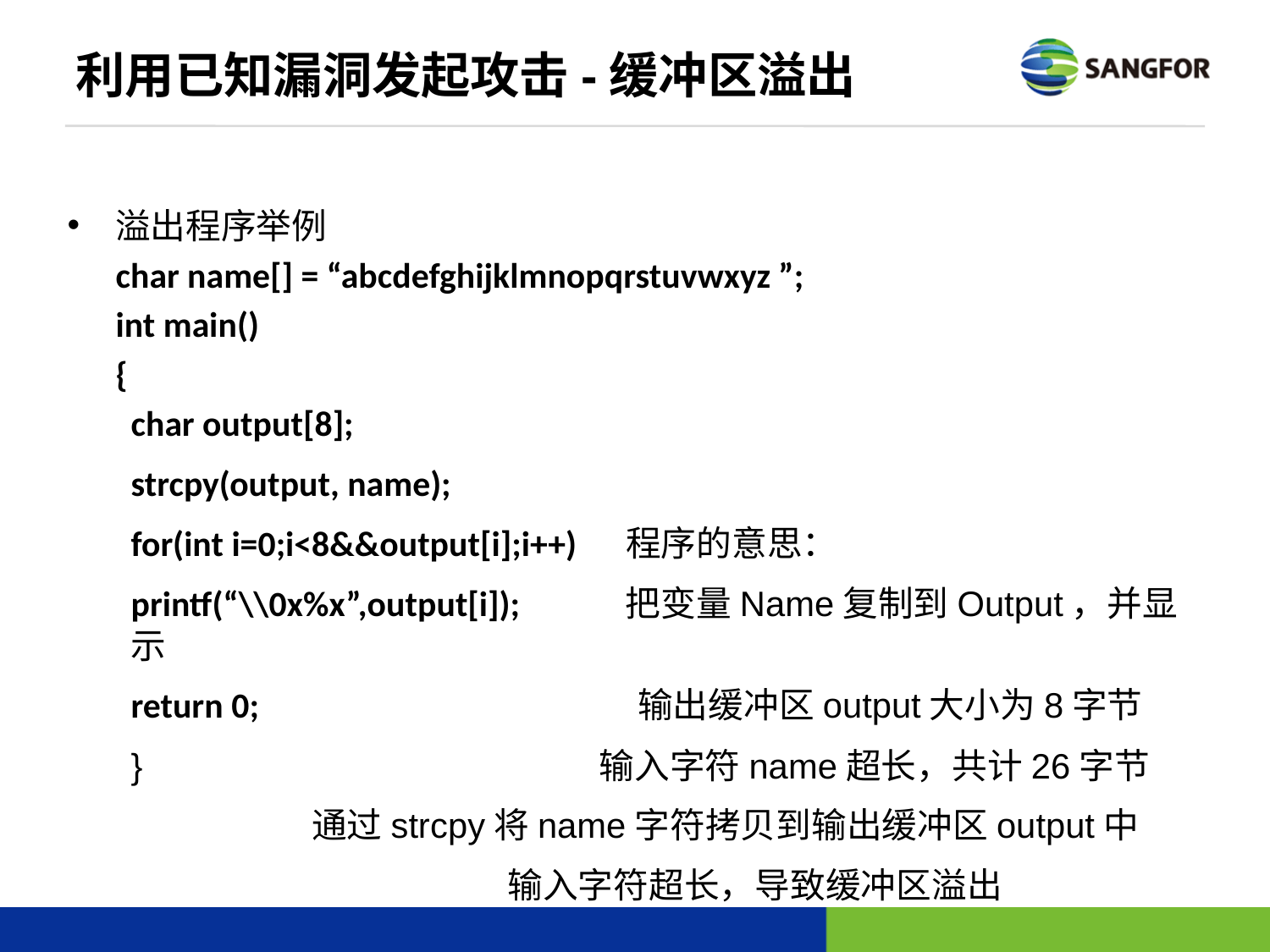

# 利用已知漏洞发起攻击-缓冲区溢出
溢出程序举例
      char name[] = “abcdefghijklmnopqrstuvwxyz ”;
      int main()
      {
char output[8];
strcpy(output, name);
for(int i=0;i<8&&output[i];i++)     程序的意思：
printf(“\\0x%x”,output[i]);            把变量Name复制到Output，并显示
return 0;                                              输出缓冲区output大小为8字节
}                                              输入字符name超长，共计26字节
                      通过strcpy将name字符拷贝到输出缓冲区output中
                                               输入字符超长，导致缓冲区溢出